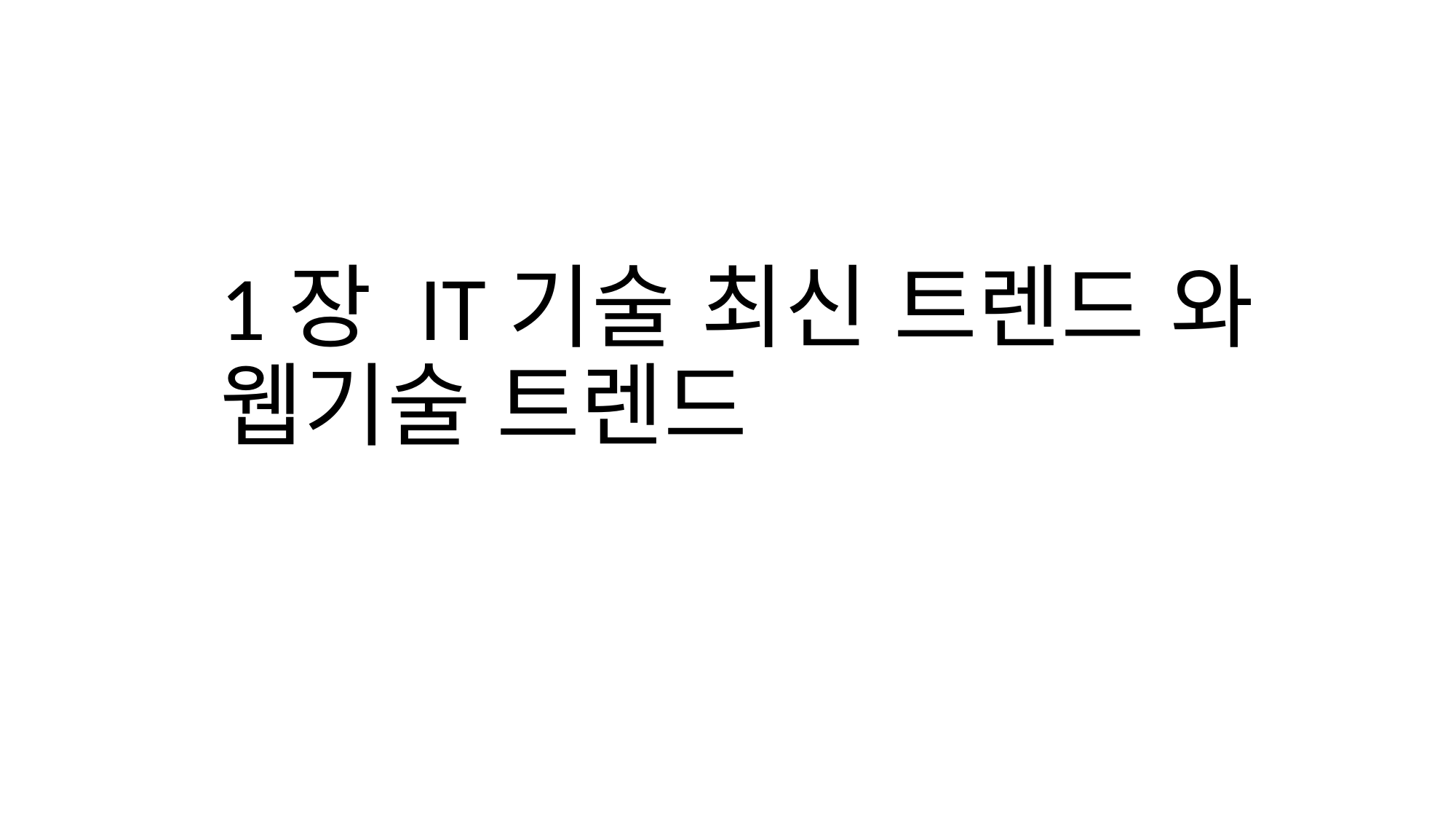

# 1장 IT기술 최신 트렌드 와 웹기술 트렌드